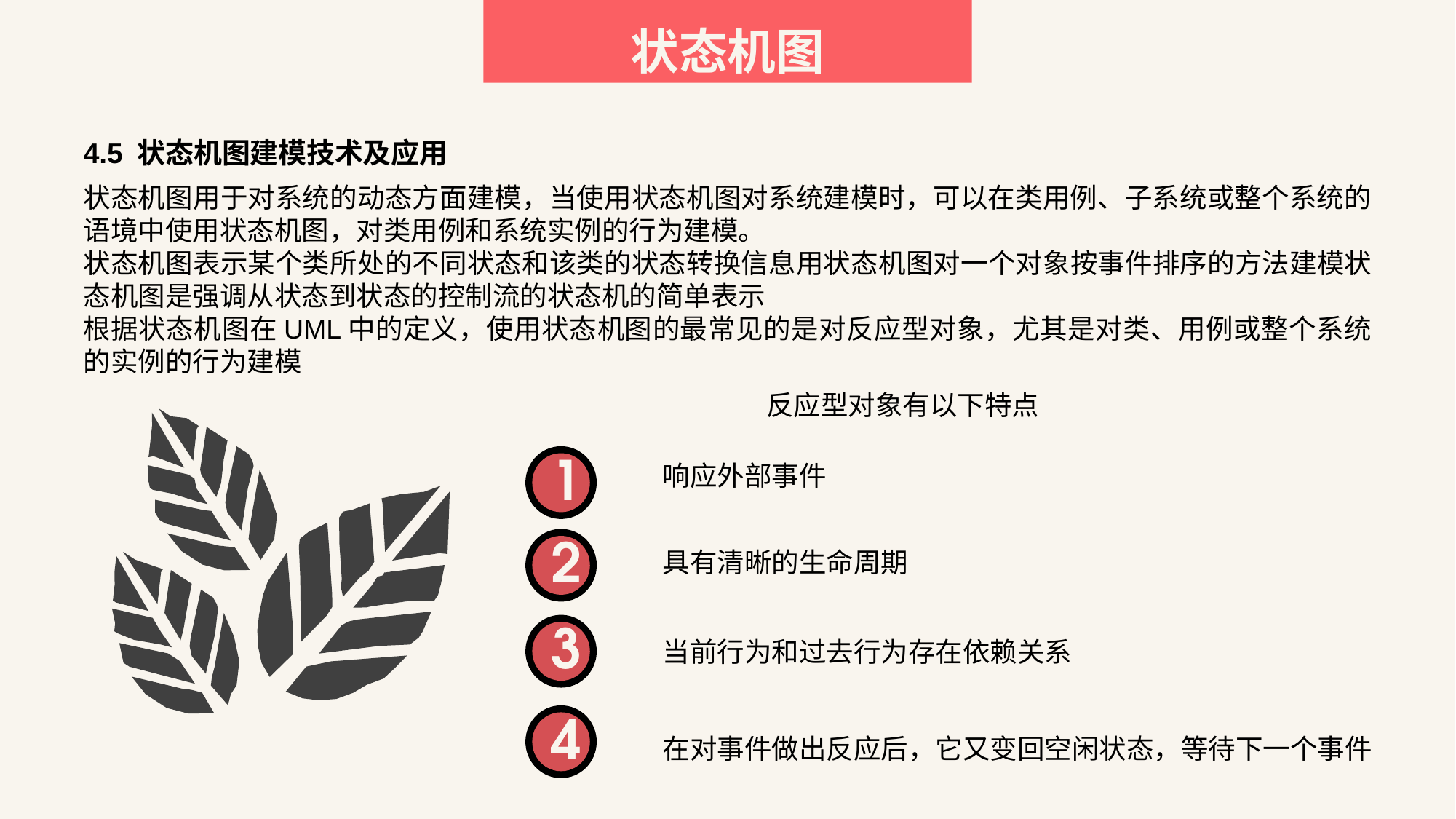

状态机图
4.5 状态机图建模技术及应用
状态机图用于对系统的动态方面建模，当使用状态机图对系统建模时，可以在类用例、子系统或整个系统的语境中使用状态机图，对类用例和系统实例的行为建模。
状态机图表示某个类所处的不同状态和该类的状态转换信息用状态机图对一个对象按事件排序的方法建模状态机图是强调从状态到状态的控制流的状态机的简单表示
根据状态机图在UML中的定义，使用状态机图的最常见的是对反应型对象，尤其是对类、用例或整个系统的实例的行为建模
反应型对象有以下特点

1

2

3

4
响应外部事件
具有清晰的生命周期
当前行为和过去行为存在依赖关系
在对事件做出反应后，它又变回空闲状态，等待下一个事件